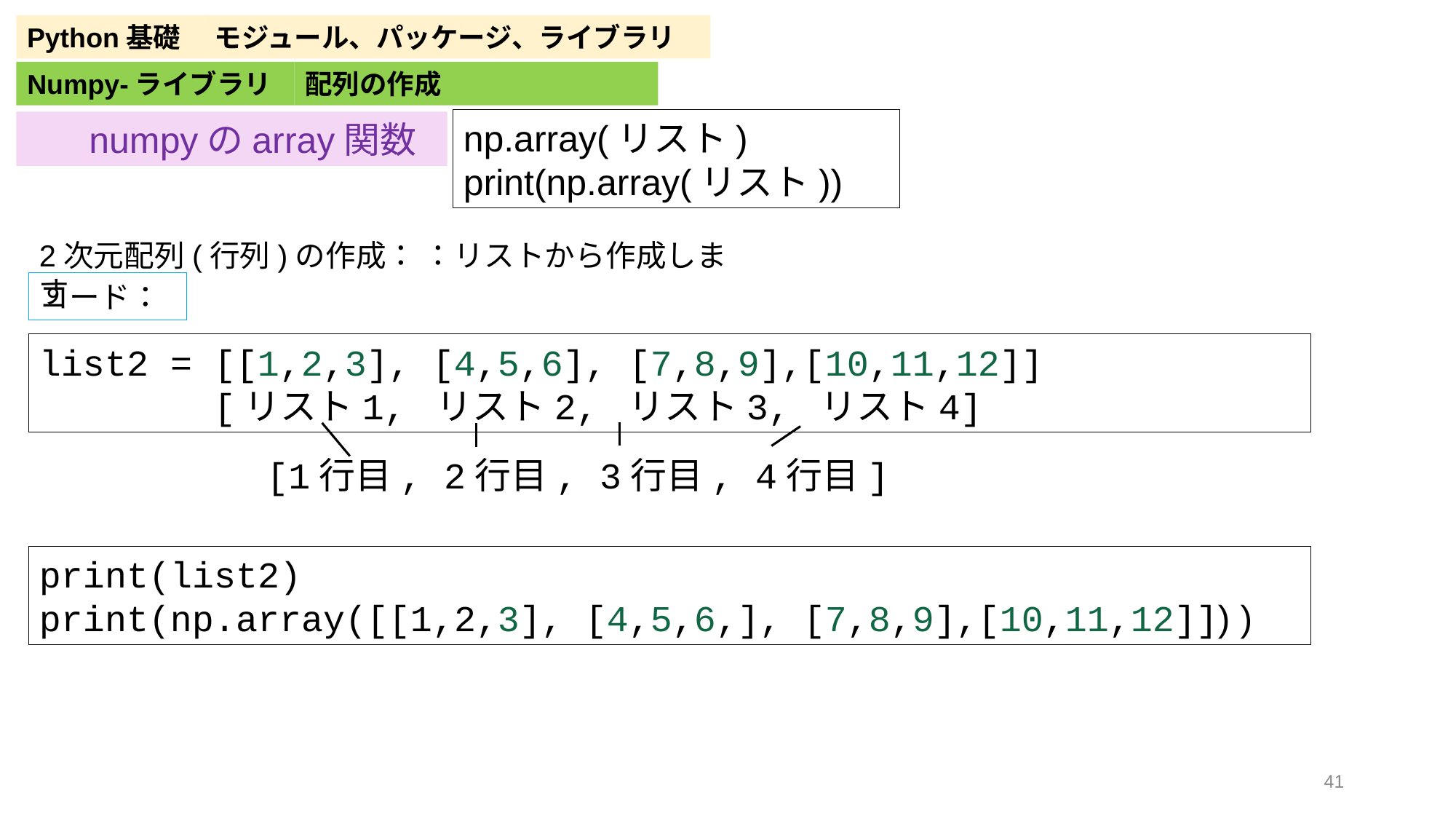

Python基礎
モジュール、パッケージ、ライブラリ
Numpy-ライブラリ
配列の作成
np.array(リスト)
print(np.array(リスト))
 　numpyのarray関数
2次元配列(行列)の作成： ：リストから作成します
コード：
list2 = [[1,2,3], [4,5,6], [7,8,9],[10,11,12]]
        [リスト1, リスト2, リスト3, リスト4]
[1行目, 2行目, 3行目, 4行目]
print(list2)
print(np.array([[1,2,3], [4,5,6,], [7,8,9],[10,11,12]]) )
41